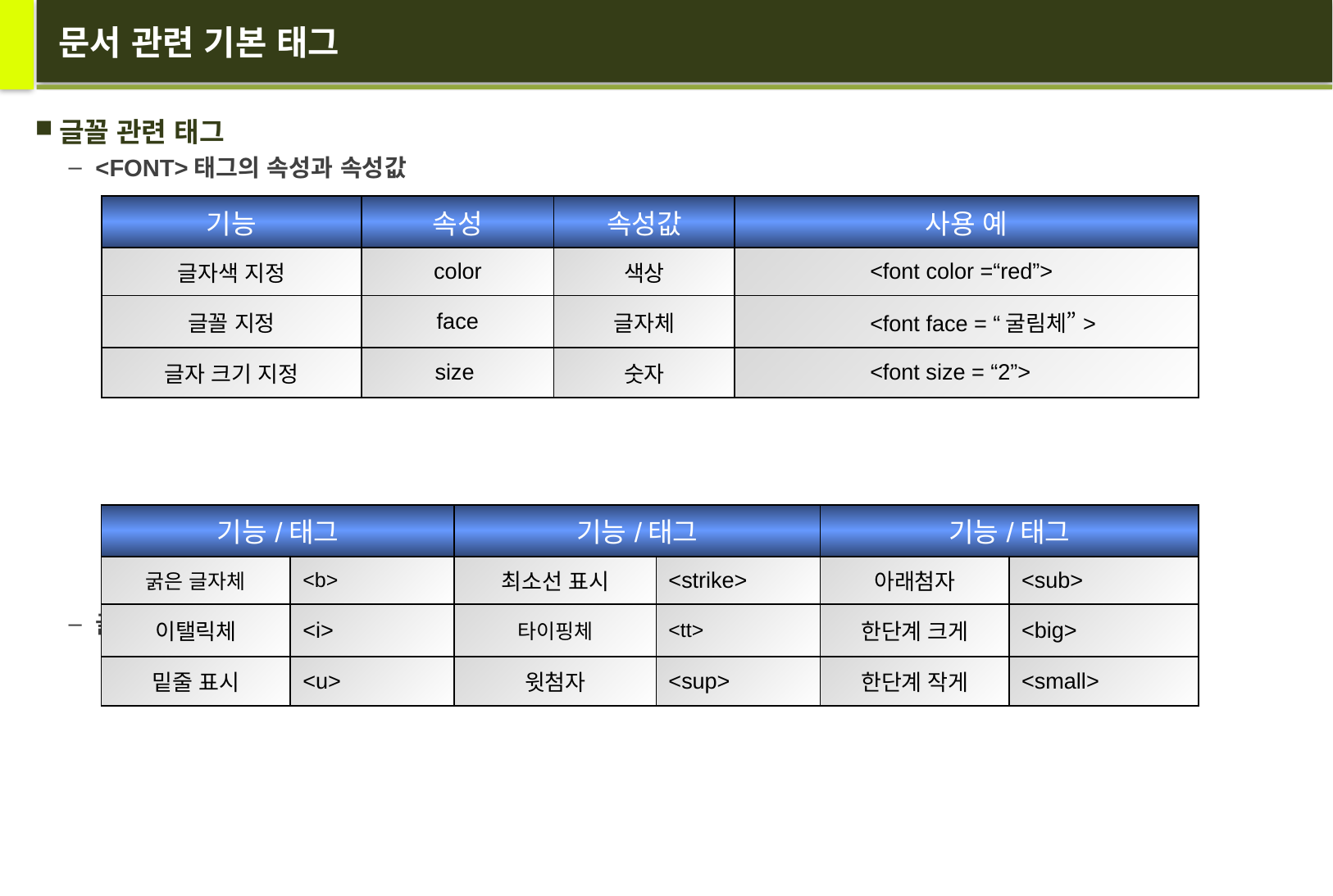

# 문서 관련 기본 태그
글꼴 관련 태그
<FONT>태그의 속성과 속성값

글꼴 스타일
| 기능 | 속성 | 속성값 | 사용 예 |
| --- | --- | --- | --- |
| 글자색 지정 | color | 색상 | <font color =“red”> |
| 글꼴 지정 | face | 글자체 | <font face = “굴림체”> |
| 글자 크기 지정 | size | 숫자 | <font size = “2”> |
| 기능/태그 |  | 기능/태그 |  | 기능/태그 |  |
| --- | --- | --- | --- | --- | --- |
| 굵은 글자체 | <b> | 최소선 표시 | <strike> | 아래첨자 | <sub> |
| 이탤릭체 | <i> | 타이핑체 | <tt> | 한단계 크게 | <big> |
| 밑줄 표시 | <u> | 윗첨자 | <sup> | 한단계 작게 | <small> |